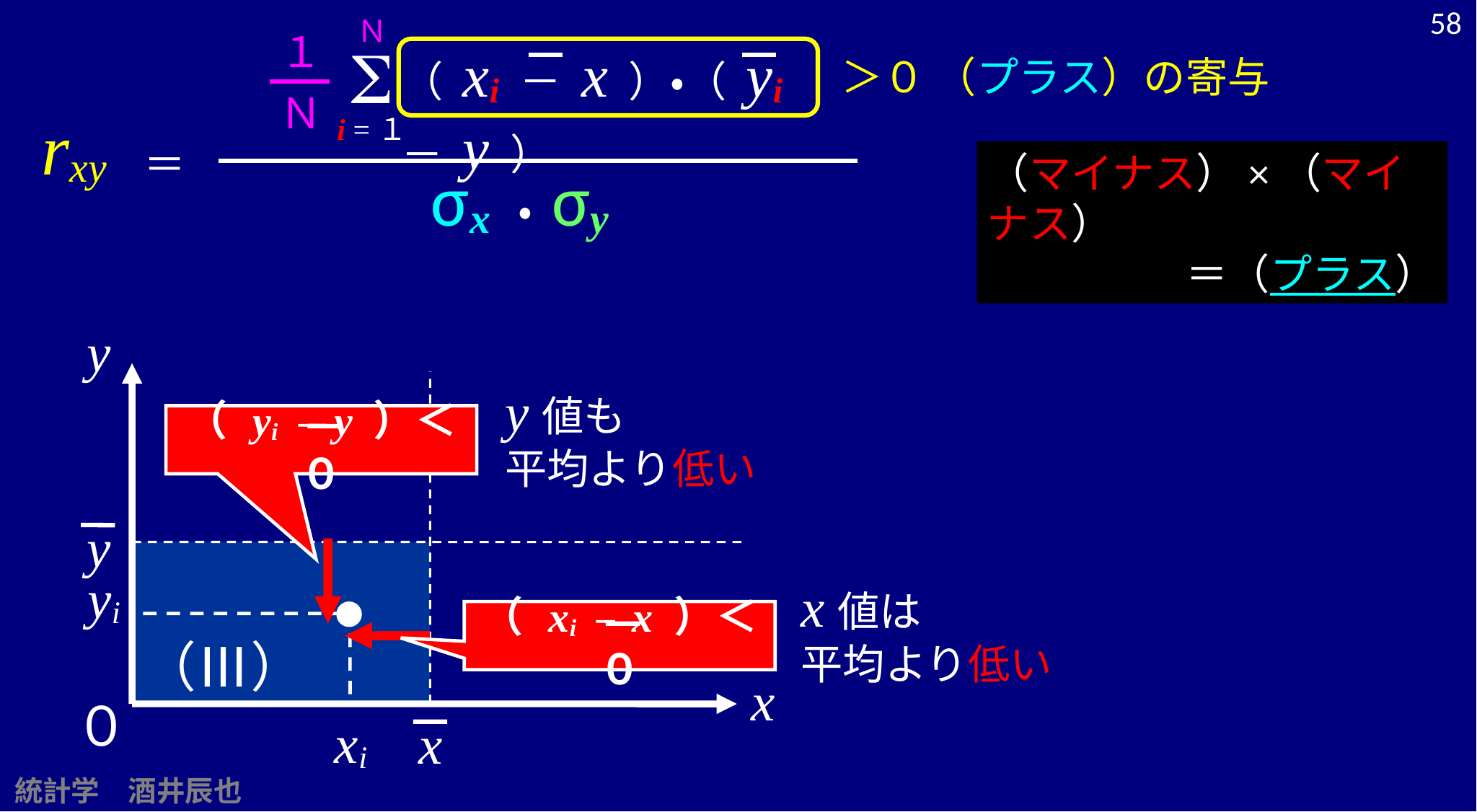

58
Ｎ
Σ
i =１
１
（ xi － x ）・（ yi － y ）

＞０ （プラス）の寄与
Ｎ
rxy
＝
（マイナス）×（マイナス）
＝（プラス）
σx ・ σy
y

x
０

y値も
平均より低い
（ yi － y ）＜０

y

（Ⅲ）

yi
x値は
平均より低い

（ xi － x ）＜０

xi
x

統計学　酒井辰也